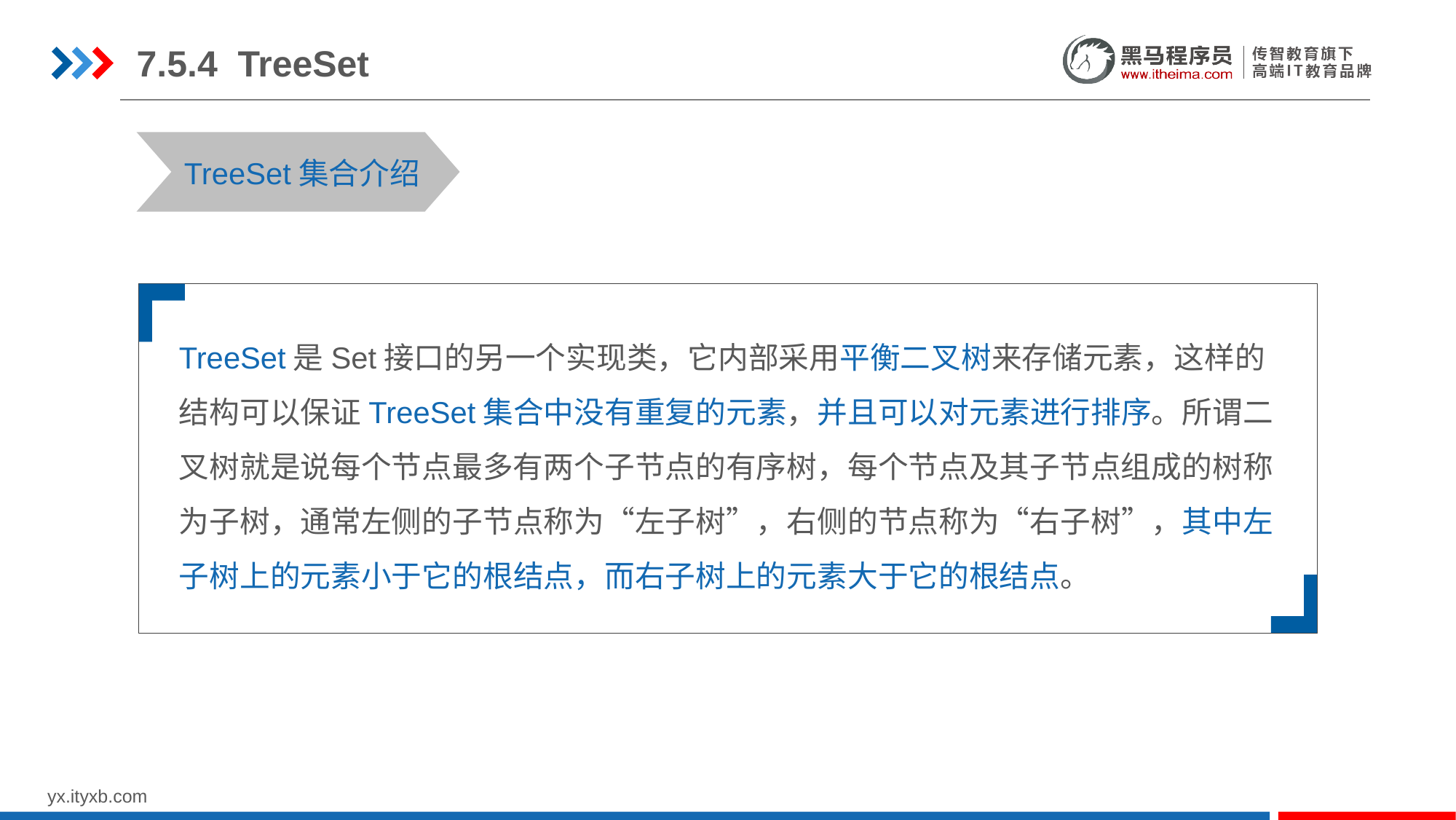

7.5.4  TreeSet

TreeSet集合介绍

TreeSet是Set接口的另一个实现类，它内部采用平衡二叉树来存储元素，这样的结构可以保证TreeSet集合中没有重复的元素，并且可以对元素进行排序。所谓二叉树就是说每个节点最多有两个子节点的有序树，每个节点及其子节点组成的树称为子树，通常左侧的子节点称为“左子树”，右侧的节点称为“右子树”，其中左子树上的元素小于它的根结点，而右子树上的元素大于它的根结点。